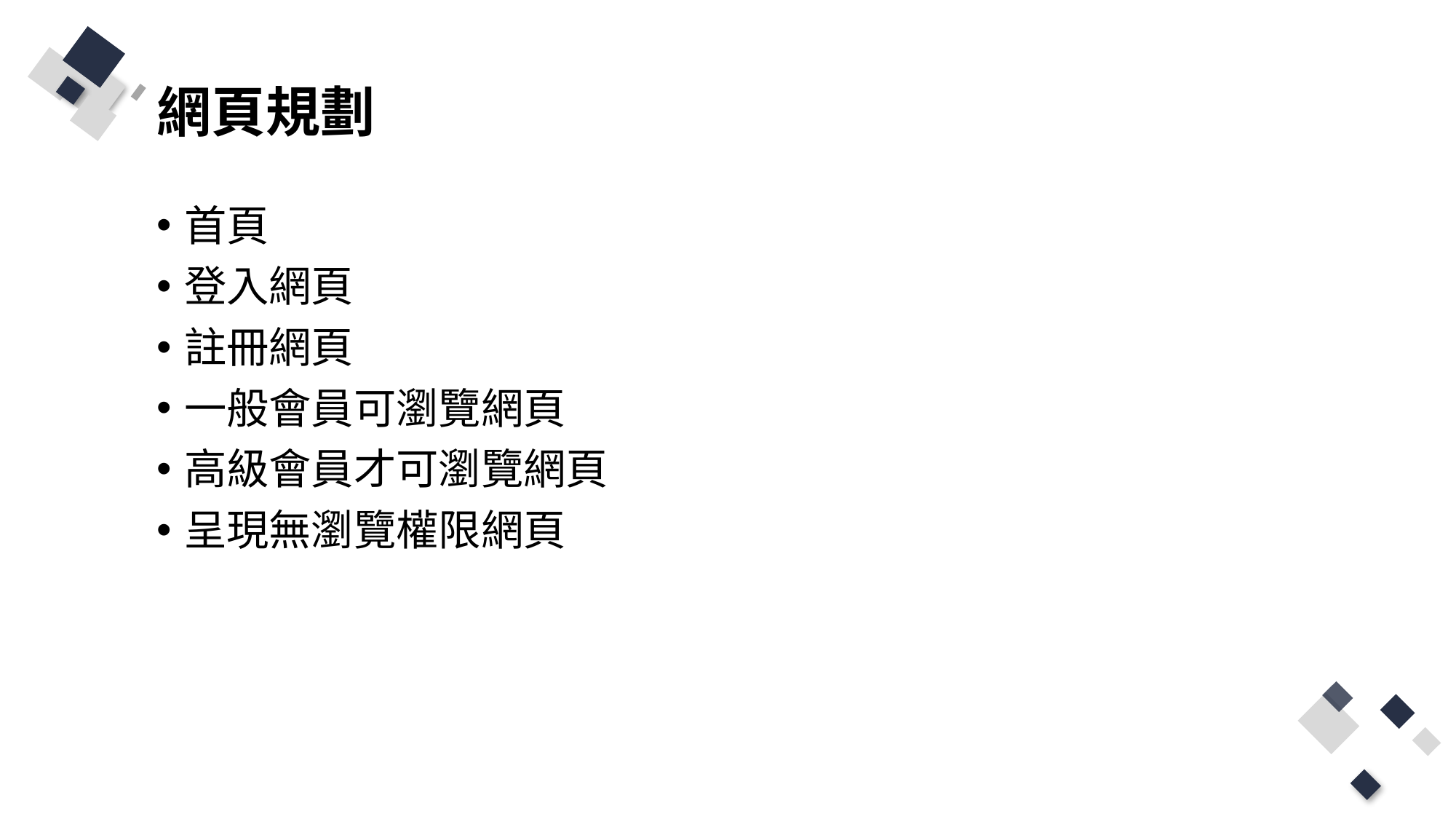

# 網頁規劃
首頁
登入網頁
註冊網頁
一般會員可瀏覽網頁
高級會員才可瀏覽網頁
呈現無瀏覽權限網頁